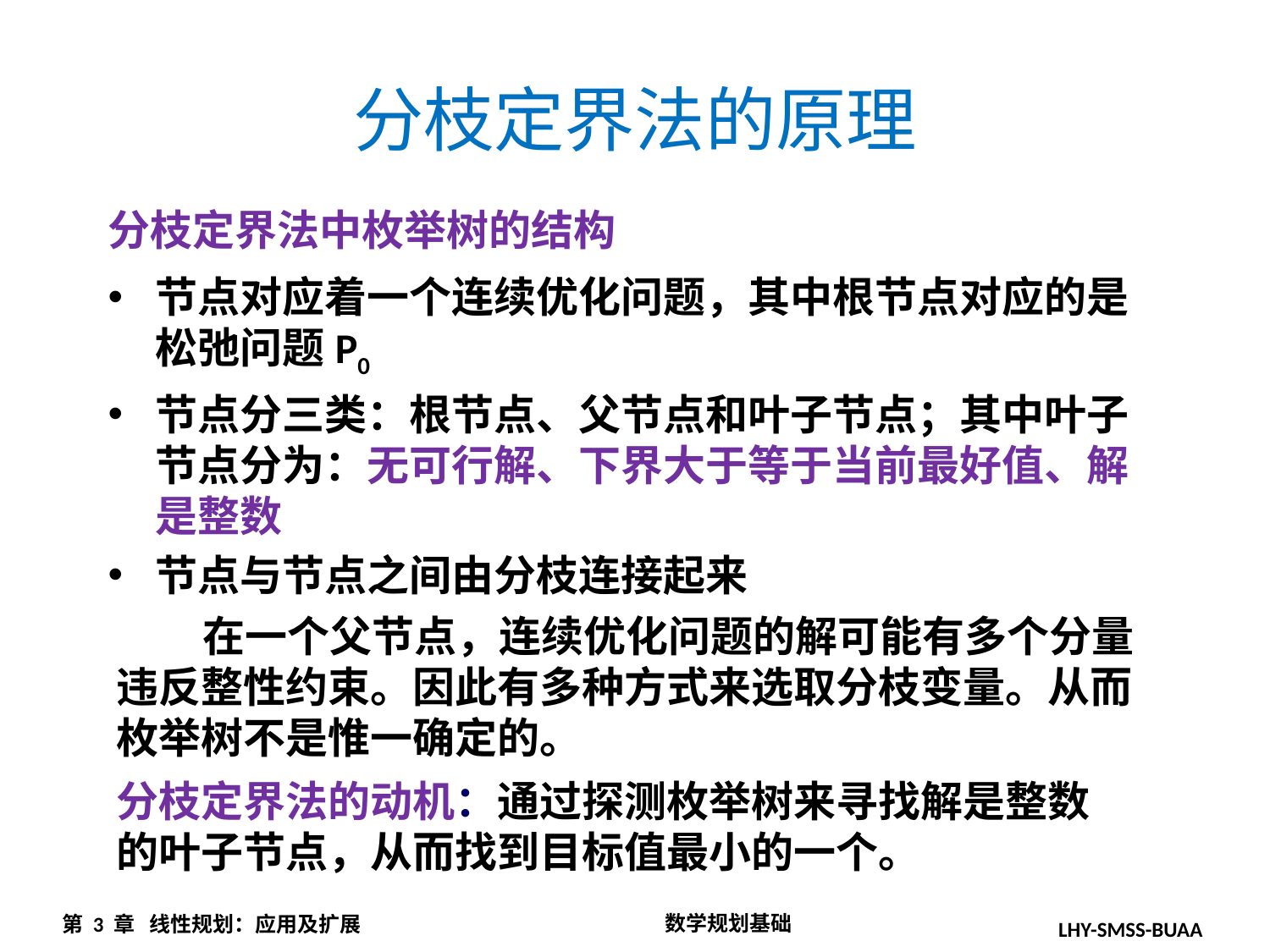

分枝定界法的原理
分枝定界法中枚举树的结构
节点对应着一个连续优化问题，其中根节点对应的是松弛问题P0
节点分三类：根节点、父节点和叶子节点；其中叶子节点分为：无可行解、下界大于等于当前最好值、解是整数
节点与节点之间由分枝连接起来
        在一个父节点，连续优化问题的解可能有多个分量违反整性约束。因此有多种方式来选取分枝变量。从而枚举树不是惟一确定的。
分枝定界法的动机：通过探测枚举树来寻找解是整数的叶子节点，从而找到目标值最小的一个。